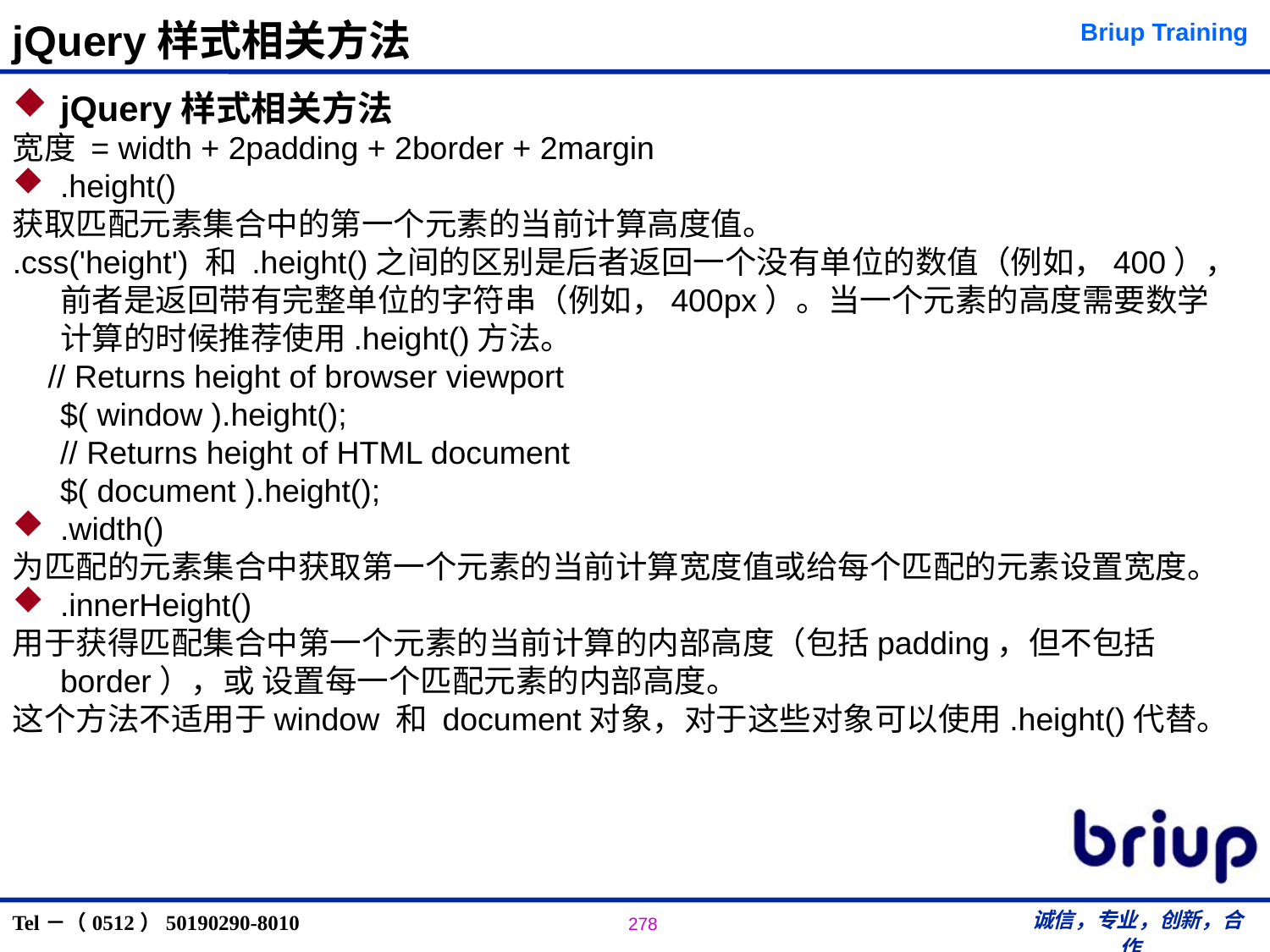

# jQuery样式相关方法

jQuery样式相关方法
宽度 = width + 2padding + 2border + 2margin
.height()
获取匹配元素集合中的第一个元素的当前计算高度值。
.css('height') 和 .height()之间的区别是后者返回一个没有单位的数值（例如，400），前者是返回带有完整单位的字符串（例如，400px）。当一个元素的高度需要数学计算的时候推荐使用.height()方法。
    // Returns height of browser viewport
	$( window ).height();
	// Returns height of HTML document
	$( document ).height();
.width()
为匹配的元素集合中获取第一个元素的当前计算宽度值或给每个匹配的元素设置宽度。
.innerHeight()
用于获得匹配集合中第一个元素的当前计算的内部高度（包括padding，但不包括border），或 设置每一个匹配元素的内部高度。
这个方法不适用于window 和 document对象，对于这些对象可以使用.height()代替。